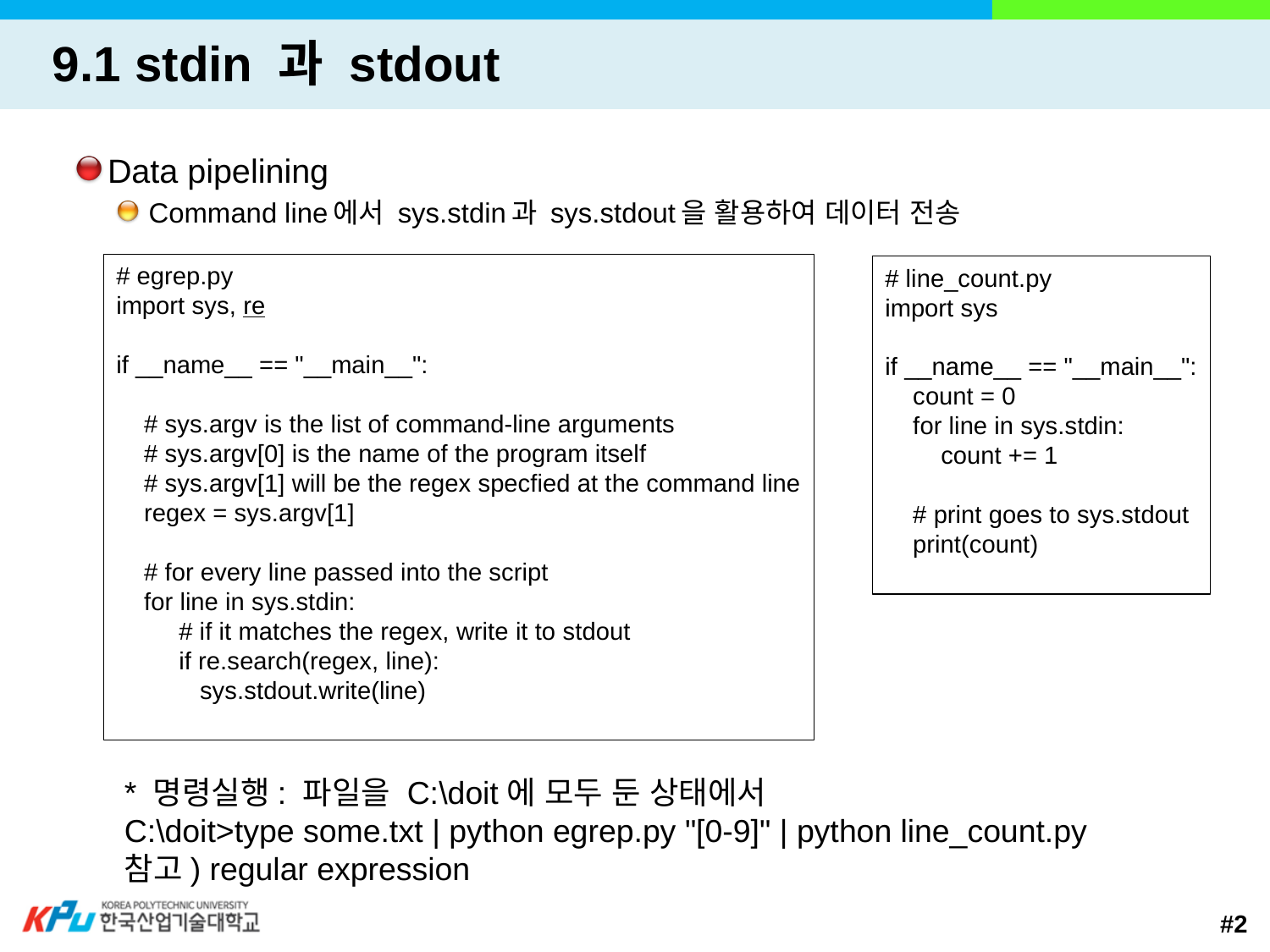

# 9.1 stdin 과 stdout
Data pipelining
Command line에서 sys.stdin과 sys.stdout을 활용하여 데이터 전송
# egrep.py import sys, re if __name__ == "__main__": # sys.argv is the list of command-line arguments # sys.argv[0] is the name of the program itself # sys.argv[1] will be the regex specfied at the command line regex = sys.argv[1] # for every line passed into the script for line in sys.stdin: # if it matches the regex, write it to stdout if re.search(regex, line): sys.stdout.write(line)
# line_count.py import sys if __name__ == "__main__": count = 0 for line in sys.stdin: count += 1 # print goes to sys.stdout print(count)
* 명령실행: 파일을 C:\doit에 모두 둔 상태에서
C:\doit>type some.txt | python egrep.py "[0-9]" | python line_count.py
참고) regular expression